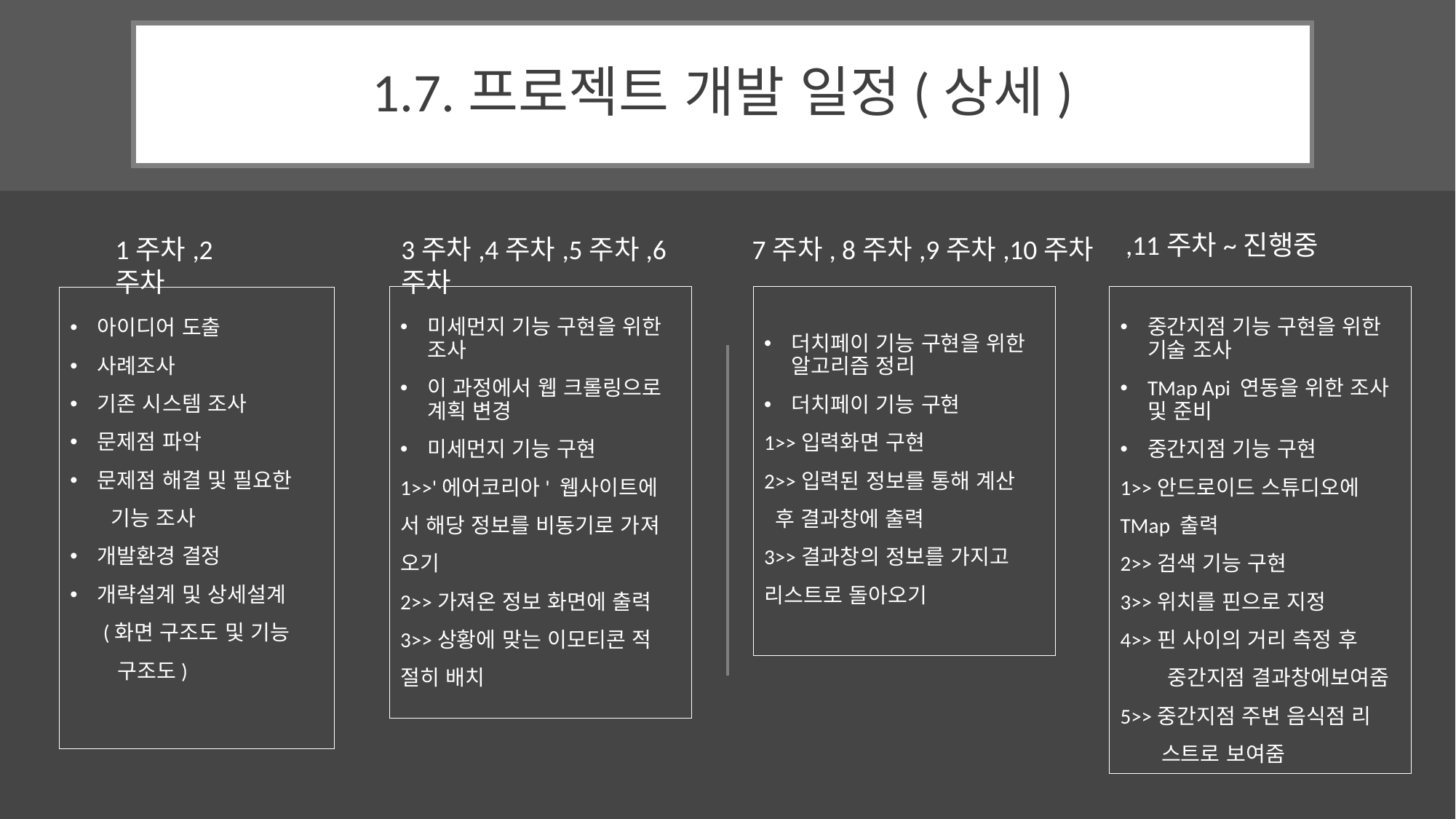

# 1.7.프로젝트 개발 일정(상세)
,11주차~진행중
1주차,2주차
3주차,4주차,5주차,6주차
7주차, 8주차,9주차,10주차

미세먼지 기능 구현을 위한  조사
이 과정에서 웹 크롤링으로 계획 변경
미세먼지 기능 구현
1>>'에어코리아' 웹사이트에
서 해당 정보를 비동기로 가져
오기
2>>가져온 정보 화면에 출력
3>>상황에 맞는 이모티콘 적
절히 배치

더치페이 기능 구현을 위한 알고리즘 정리
더치페이 기능 구현
1>>입력화면 구현
2>>입력된 정보를 통해 계산
 후 결과창에 출력
3>>결과창의 정보를 가지고
리스트로 돌아오기

중간지점 기능 구현을 위한 기술 조사
TMap Api 연동을 위한 조사 및 준비
중간지점 기능 구현
1>>안드로이드 스튜디오에
TMap 출력
2>>검색 기능 구현
3>>위치를 핀으로 지정
4>>핀 사이의 거리 측정 후
       중간지점 결과창에보여줌
5>>중간지점 주변 음식점 리
      스트로 보여줌

아이디어 도출
사례조사
기존 시스템 조사
문제점 파악
문제점 해결 및 필요한
      기능 조사
개발환경 결정
개략설계 및 상세설계
       (화면 구조도 및 기능
       구조도)